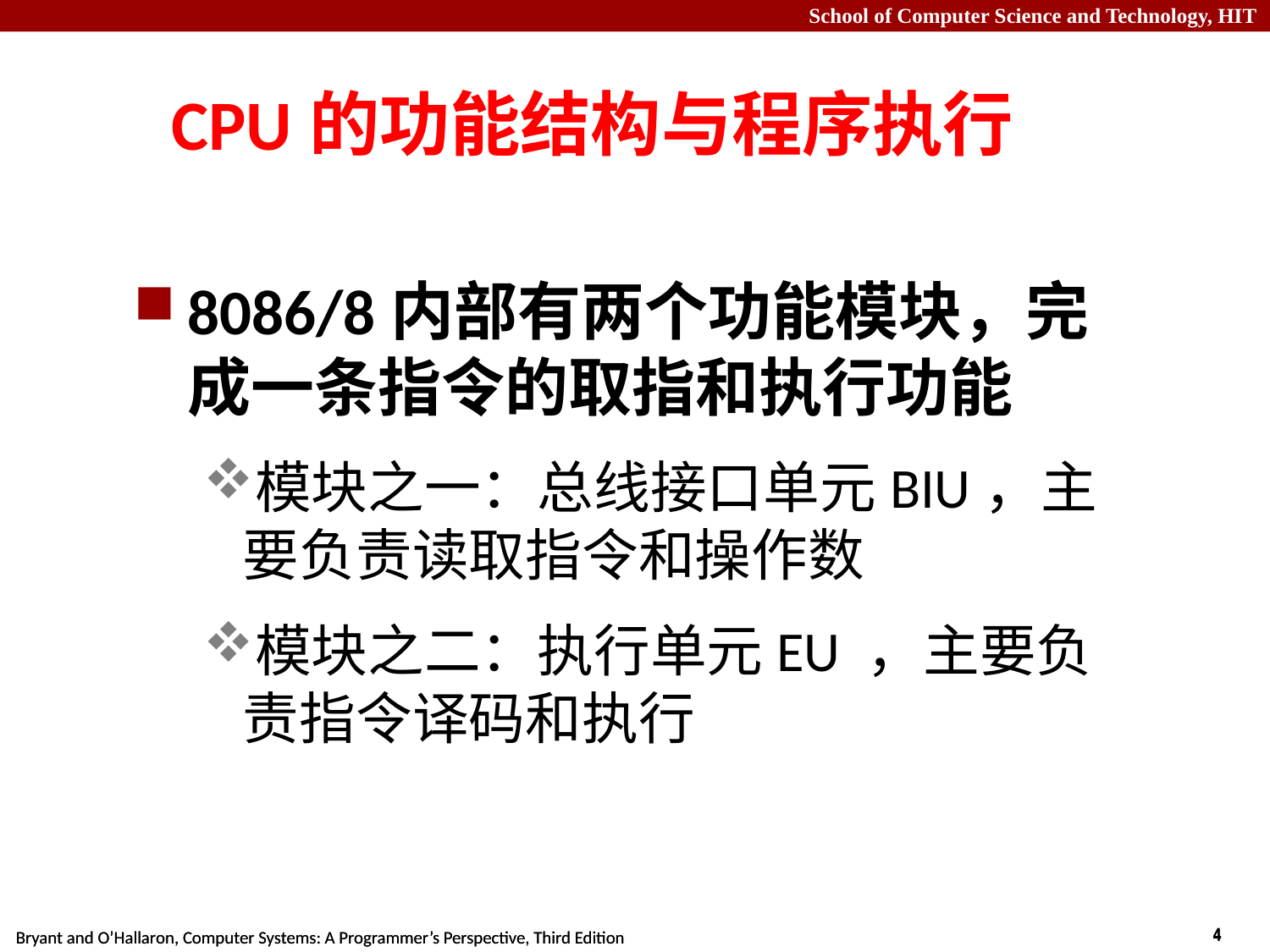

# CPU的功能结构与程序执行
8086/8内部有两个功能模块，完成一条指令的取指和执行功能
模块之一：总线接口单元BIU，主要负责读取指令和操作数
模块之二：执行单元EU ，主要负责指令译码和执行